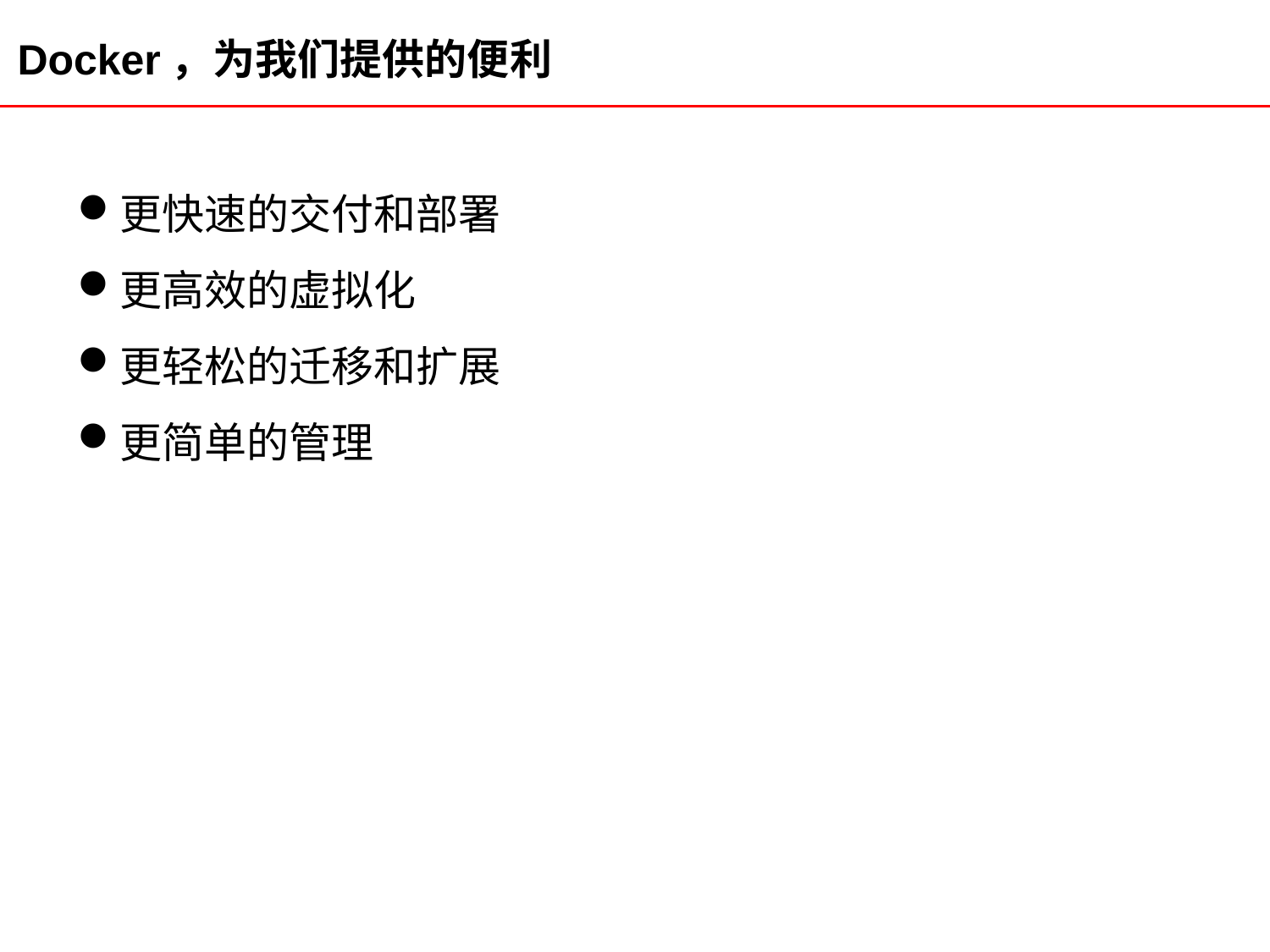

Docker，为我们提供的便利
更快速的交付和部署
更高效的虚拟化
更轻松的迁移和扩展
更简单的管理